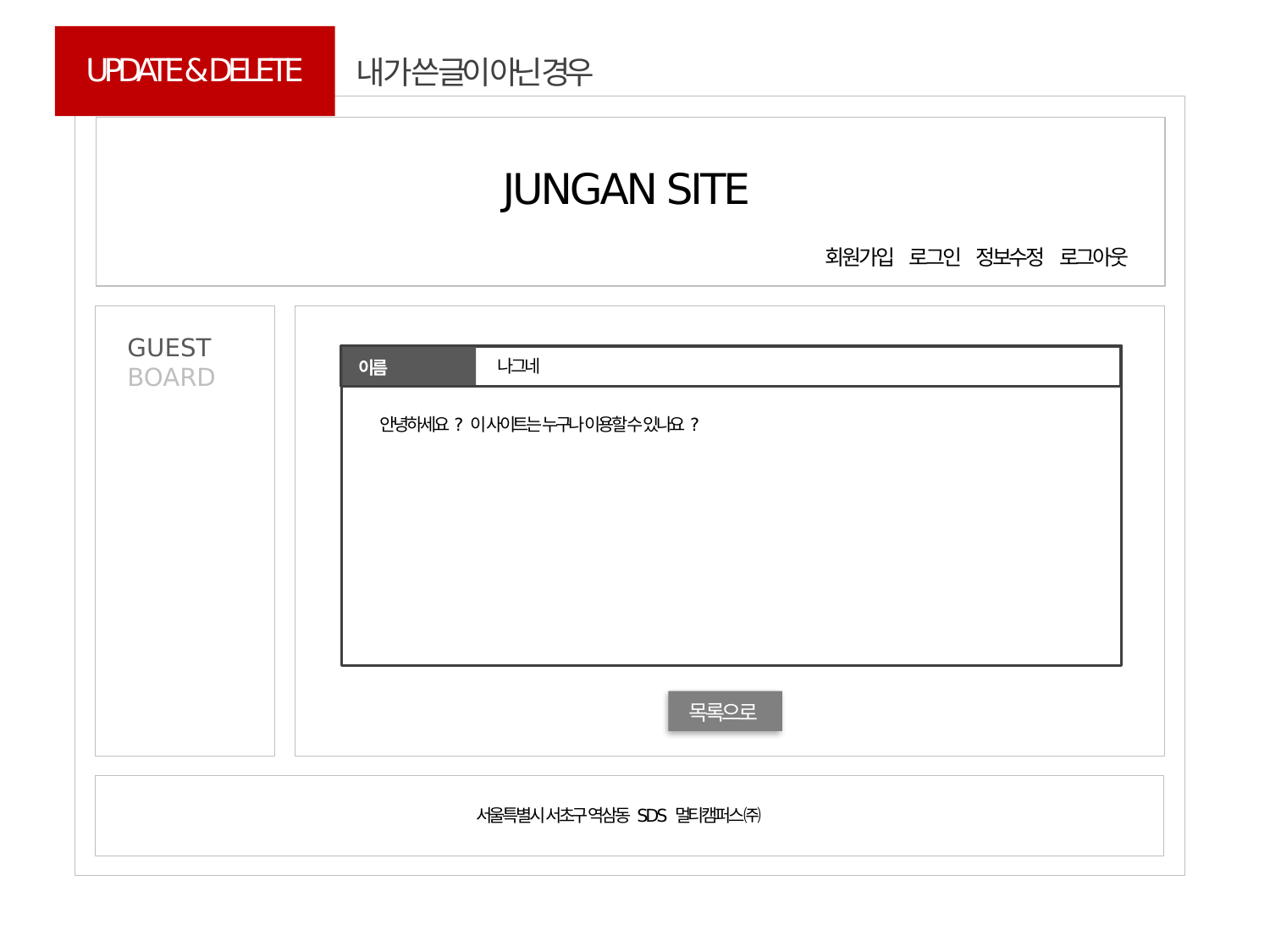

UPDATE & DELETE
내 가 쓴 글이 아닌 경우

JUNGAN SITE
회원가입     로그인     정보수정     로그아웃

GUEST
BOARD

나그네
이름
안녕하세요? 이 사이트는 누구나 이용할 수 있나요?

목록으로

서울특별시 서초구 역삼동 SDS 멀티캠퍼스 ㈜